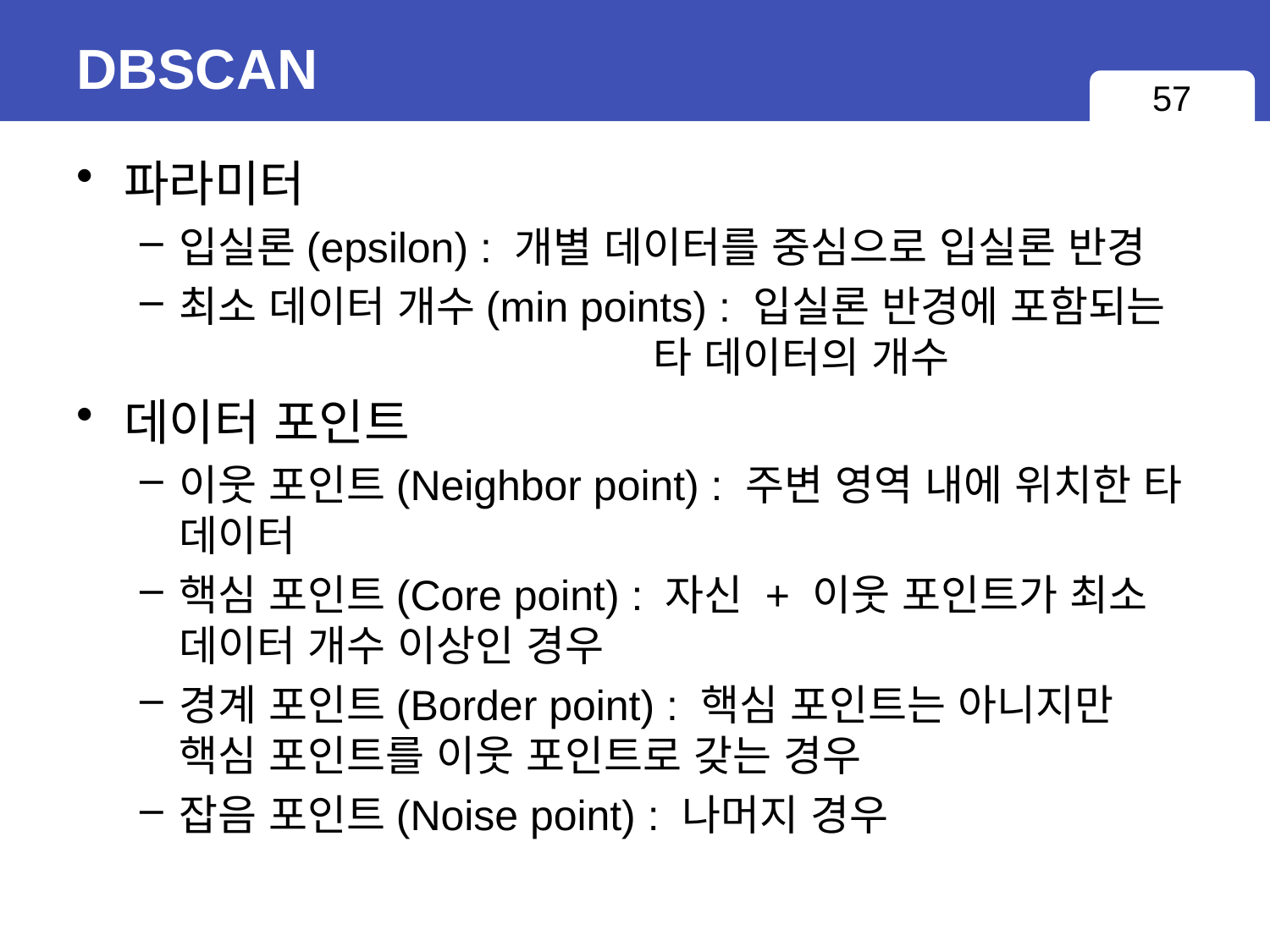

# DBSCAN
57
파라미터
입실론(epsilon) : 개별 데이터를 중심으로 입실론 반경
최소 데이터 개수(min points) : 입실론 반경에 포함되는
                                        타 데이터의 개수
데이터 포인트
이웃 포인트(Neighbor point) : 주변 영역 내에 위치한 타 데이터
핵심 포인트(Core point) : 자신 + 이웃 포인트가 최소 데이터 개수 이상인 경우
경계 포인트(Border point) : 핵심 포인트는 아니지만
핵심 포인트를 이웃 포인트로 갖는 경우
잡음 포인트(Noise point) : 나머지 경우